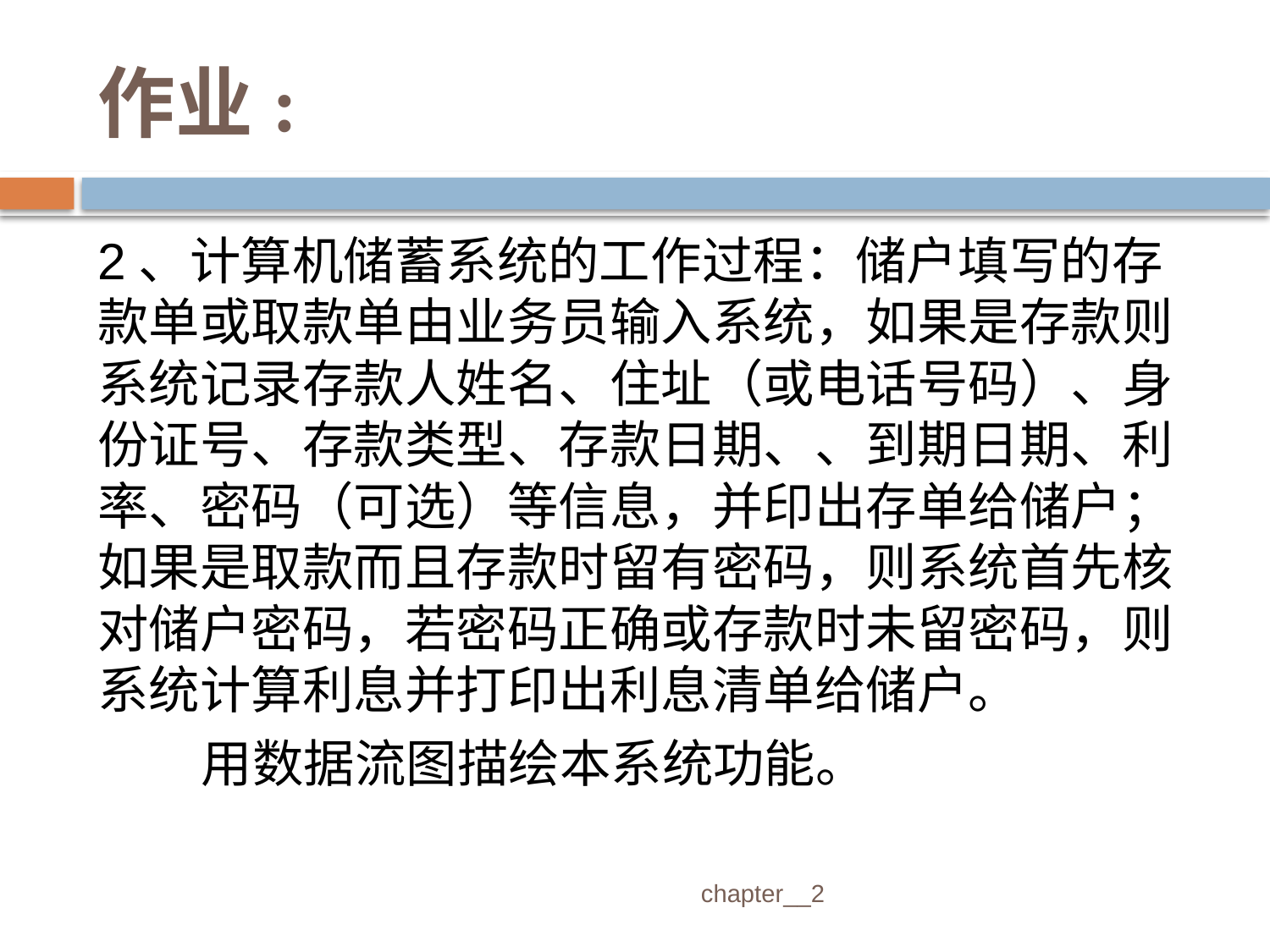

# 作业:
66
2、计算机储蓄系统的工作过程：储户填写的存款单或取款单由业务员输入系统，如果是存款则系统记录存款人姓名、住址（或电话号码）、身份证号、存款类型、存款日期、、到期日期、利率、密码（可选）等信息，并印出存单给储户；如果是取款而且存款时留有密码，则系统首先核对储户密码，若密码正确或存款时未留密码，则系统计算利息并打印出利息清单给储户。
        用数据流图描绘本系统功能。
 chapter__2